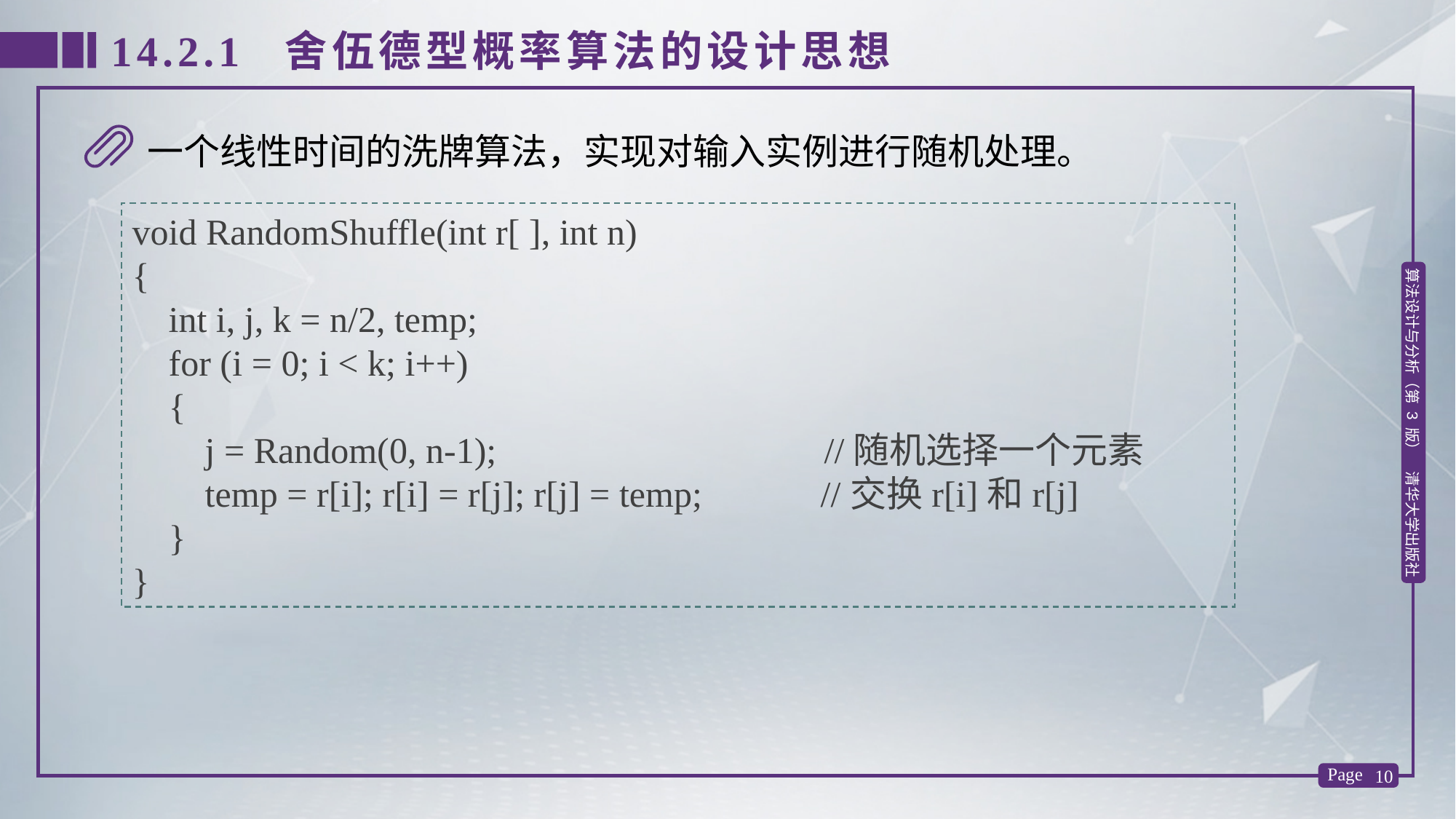

14.2.1  舍伍德型概率算法的设计思想
一个线性时间的洗牌算法，实现对输入实例进行随机处理。

void RandomShuffle(int r[ ], int n)
{
    int i, j, k = n/2, temp;
    for (i = 0; i < k; i++)
    {
        j = Random(0, n-1);                                    //随机选择一个元素
        temp = r[i]; r[i] = r[j]; r[j] = temp;             //交换r[i]和r[j]
    }
}